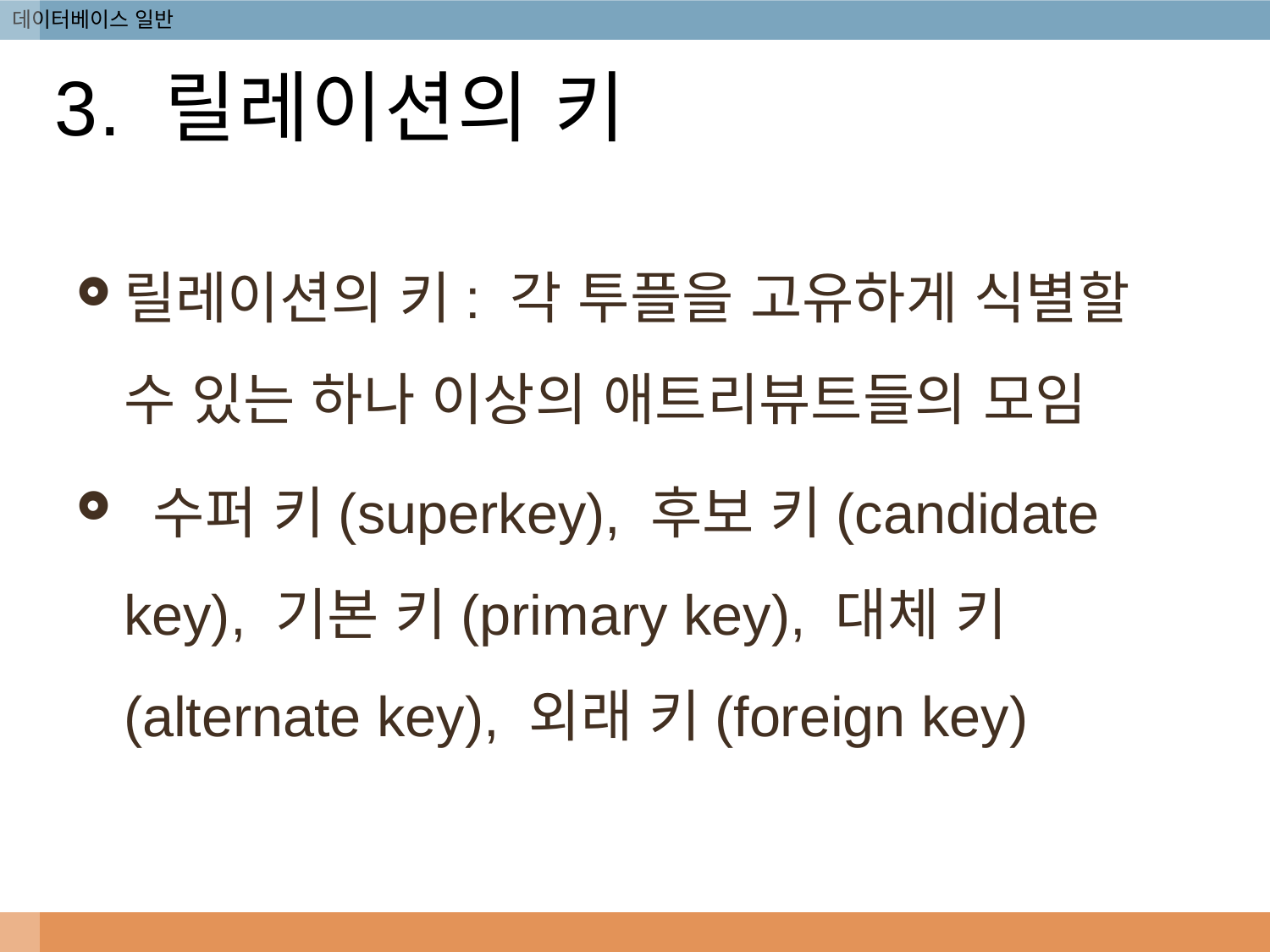

# 3. 릴레이션의 키
릴레이션의 키: 각 투플을 고유하게 식별할 수 있는 하나 이상의 애트리뷰트들의 모임
 수퍼 키(superkey), 후보 키(candidate key), 기본 키(primary key), 대체 키(alternate key), 외래 키(foreign key)